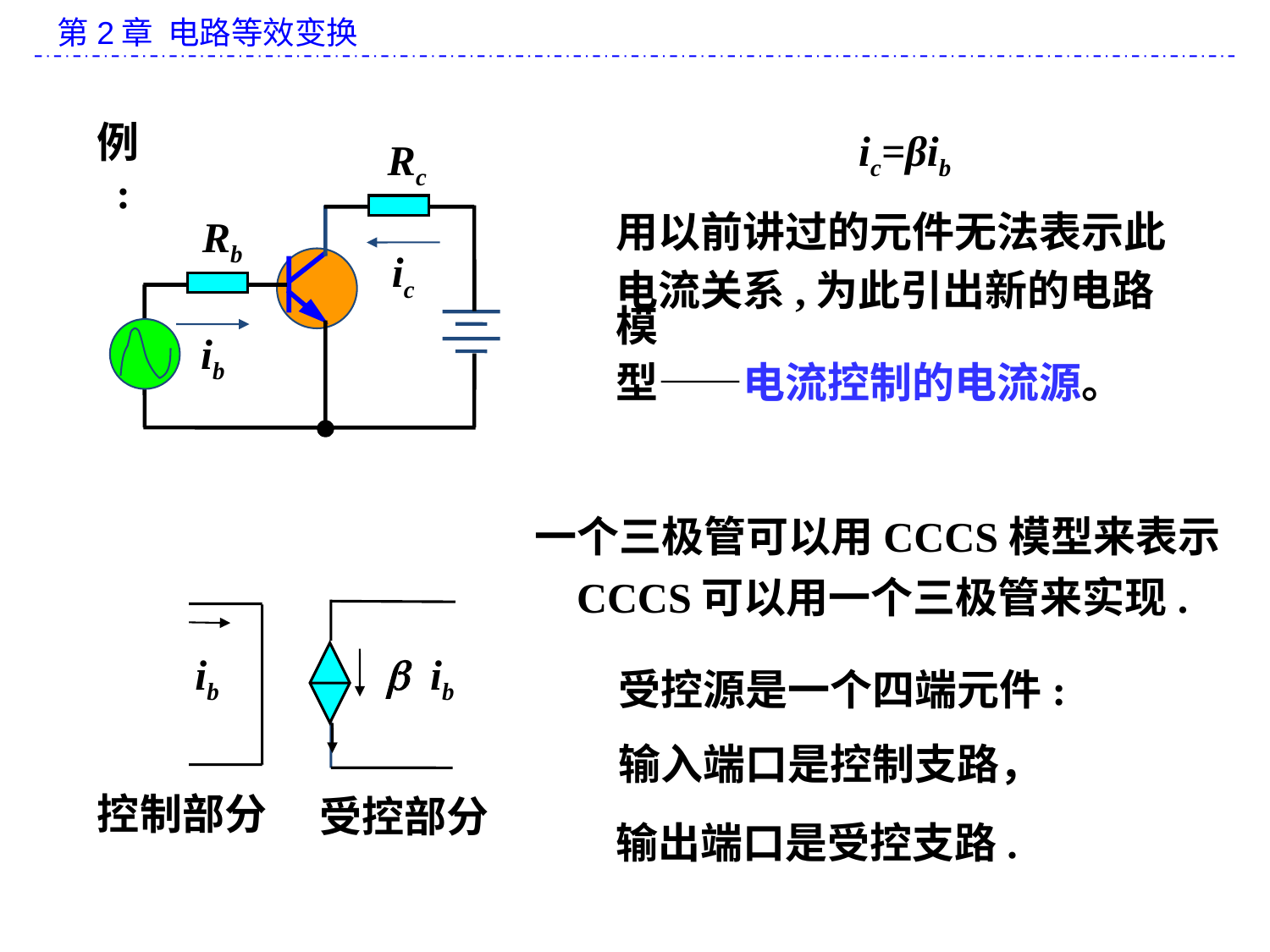

Rc
例:

Rb

ic

ib

ic=βib
用以前讲过的元件无法表示此
电流关系,为此引出新的电路模
型——电流控制的电流源。
一个三极管可以用CCCS模型来表示CCCS可以用一个三极管来实现.

ib
β ib

受控源是一个四端元件:
输入端口是控制支路，
输出端口是受控支路.
控制部分
受控部分